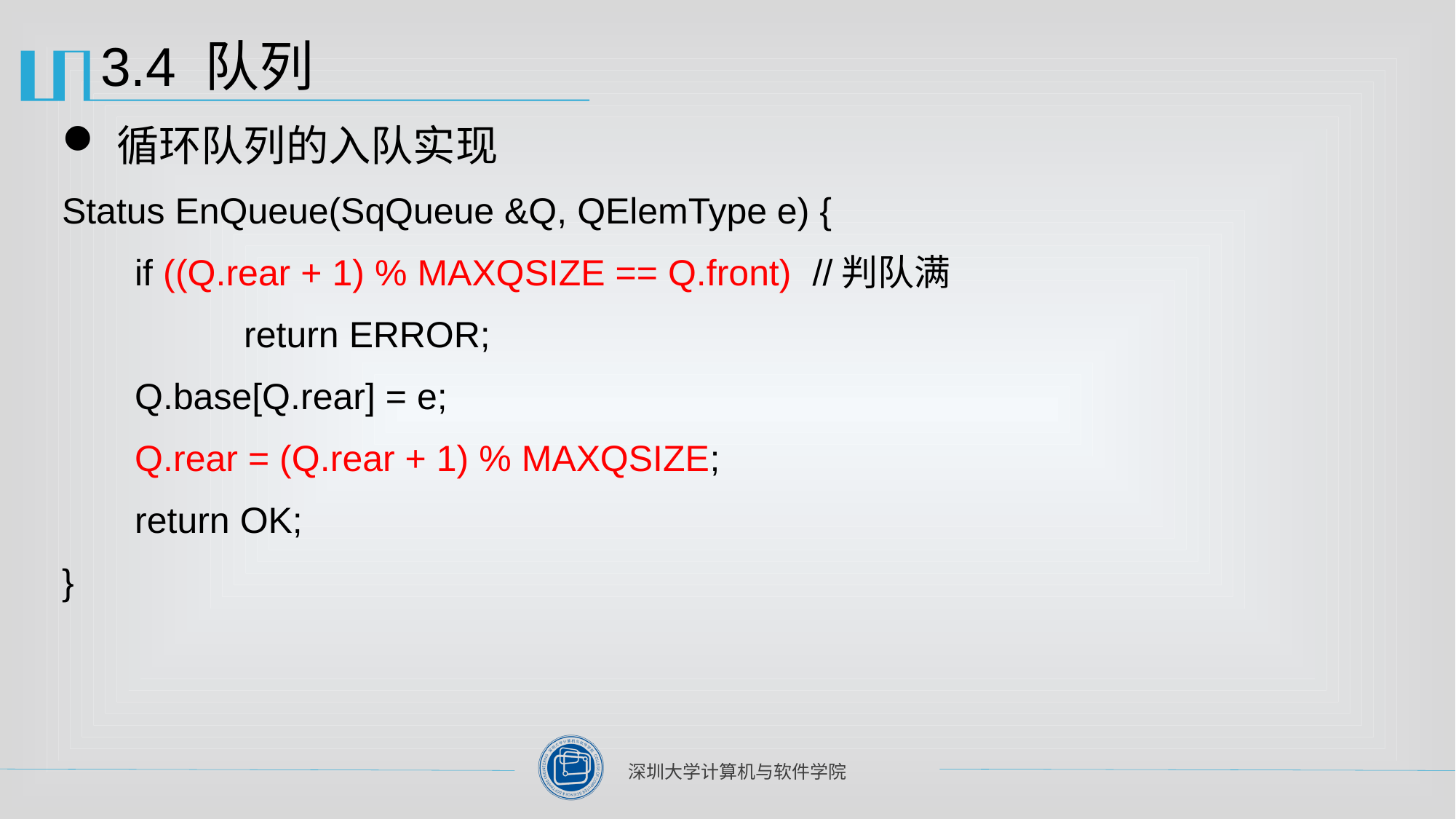

# 3.4 队列
循环队列的入队实现
Status EnQueue(SqQueue &Q, QElemType e) {
	if ((Q.rear + 1) % MAXQSIZE == Q.front)  //判队满
		return ERROR;
	Q.base[Q.rear] = e;
	Q.rear = (Q.rear + 1) % MAXQSIZE;
	return OK;
}

56